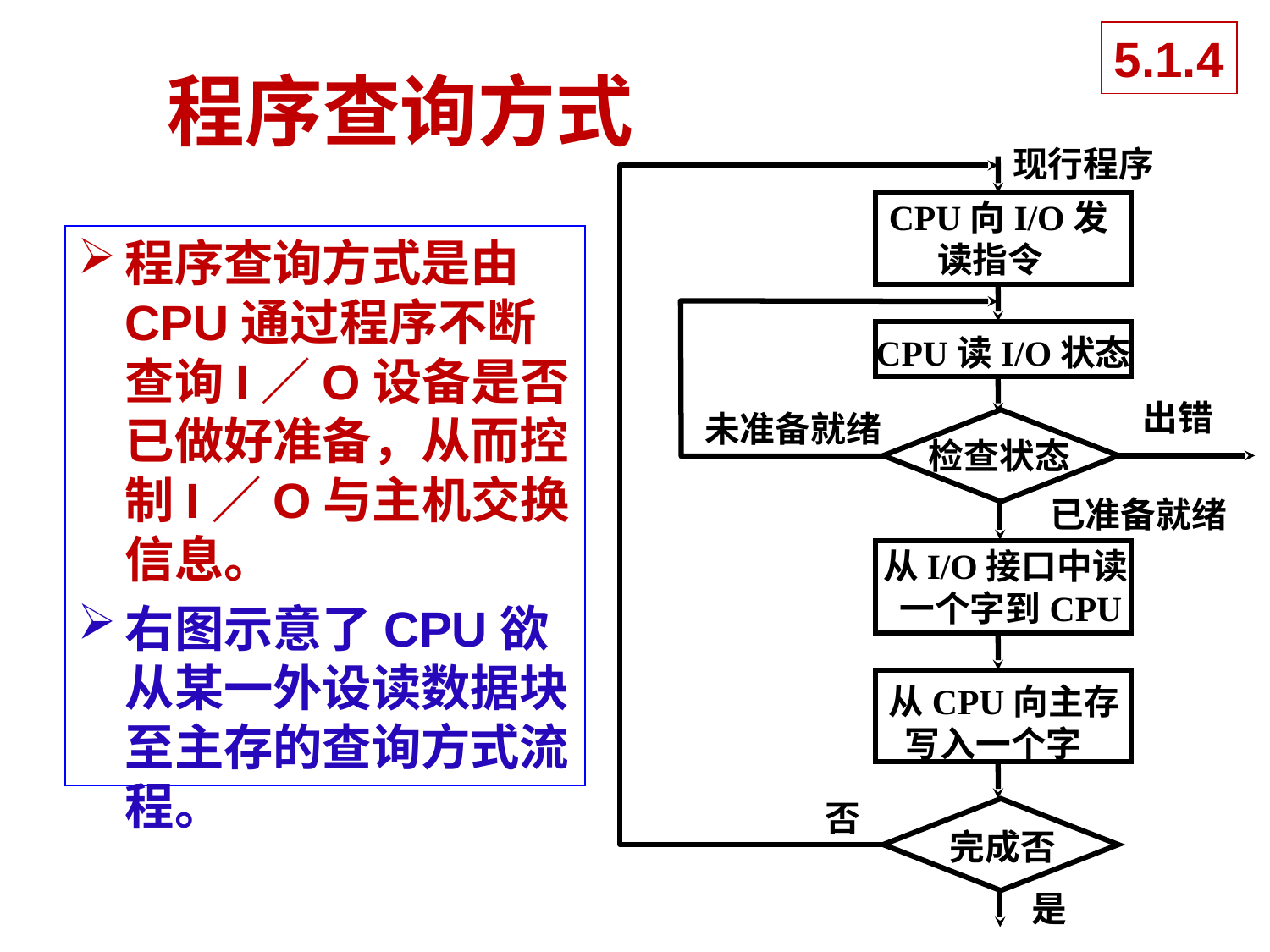

5.1.4
# 程序查询方式
现行程序

CPU向I/O发
     读指令

CPU读I/O状态

出错
未准备就绪

检查状态

已准备就绪

从I/O接口中读
 一个字到CPU

从CPU向主存
 写入一个字

  完成否
是

否
程序查询方式是由CPU通过程序不断查询I／O设备是否已做好准备，从而控制I／O与主机交换信息。
右图示意了CPU欲从某一外设读数据块至主存的查询方式流程。